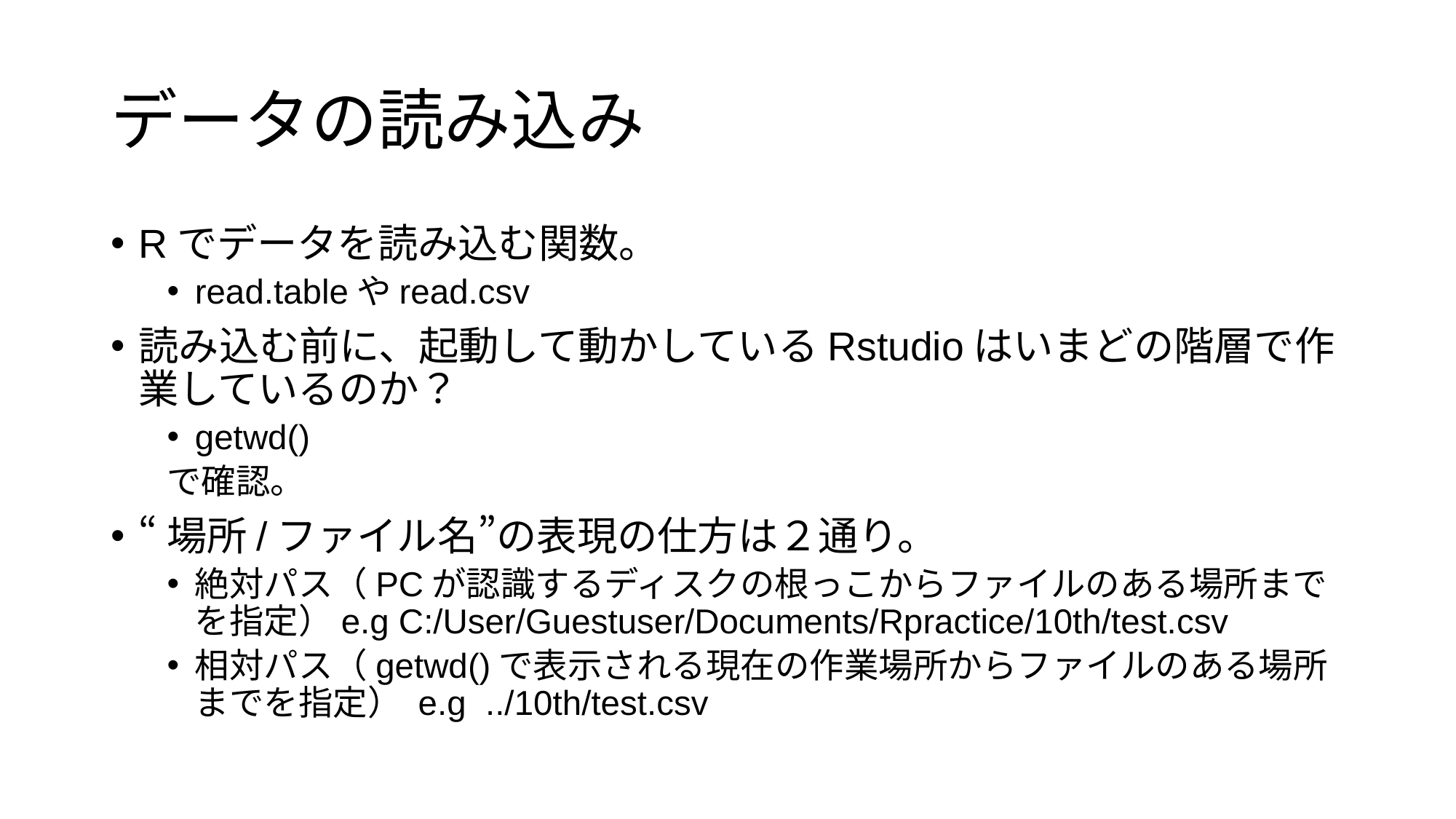

# データの読み込み
Rでデータを読み込む関数。
read.tableやread.csv
読み込む前に、起動して動かしているRstudioはいまどの階層で作業しているのか？
getwd()
で確認。
“場所/ファイル名”の表現の仕方は２通り。
絶対パス（PCが認識するディスクの根っこからファイルのある場所までを指定）e.g C:/User/Guestuser/Documents/Rpractice/10th/test.csv
相対パス（getwd()で表示される現在の作業場所からファイルのある場所までを指定） e.g  ../10th/test.csv